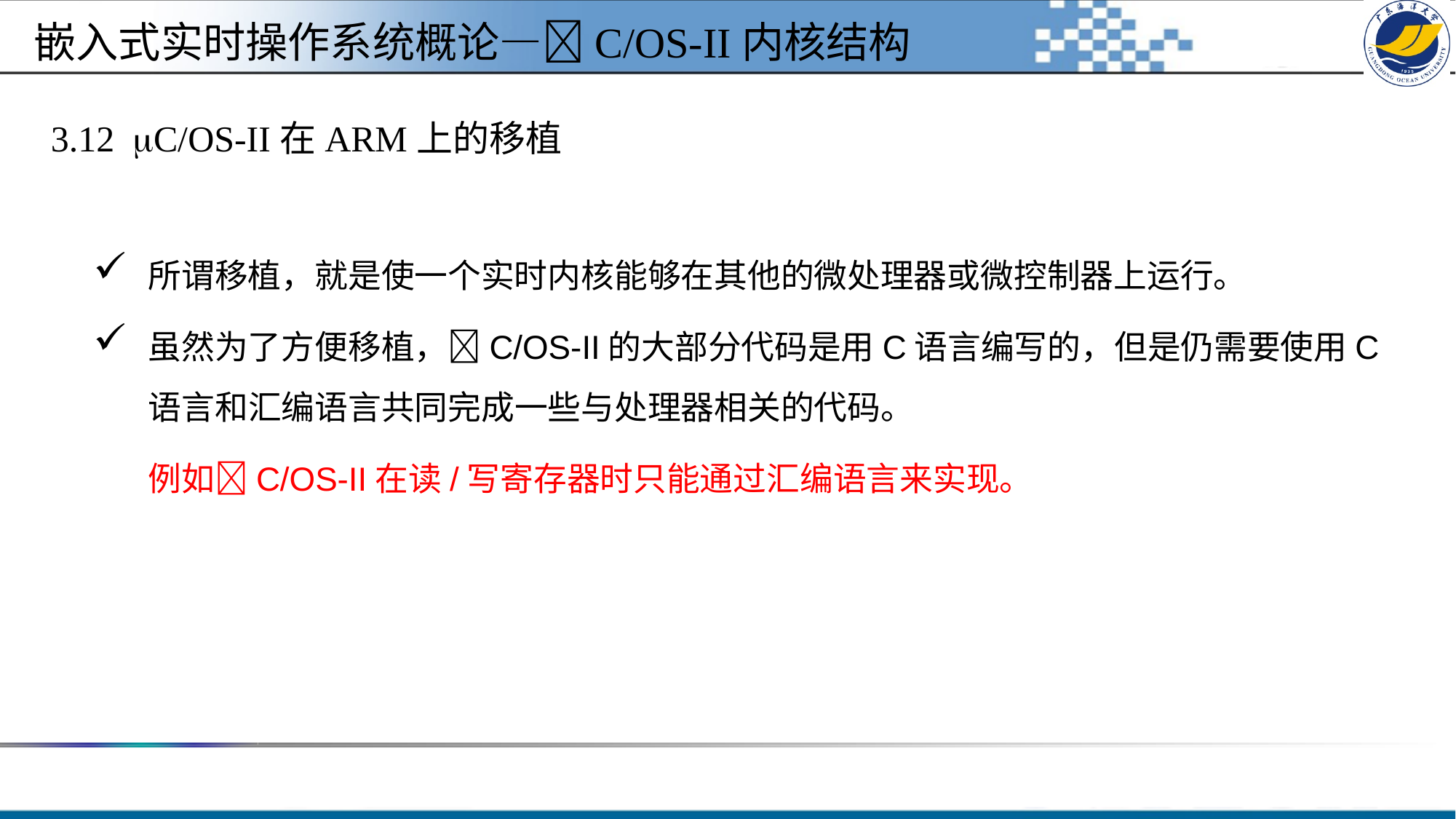

嵌入式实时操作系统概论—μC/OS-II内核结构
3.12  μC/OS-II在ARM上的移植
所谓移植，就是使一个实时内核能够在其他的微处理器或微控制器上运行。
虽然为了方便移植，μC/OS-II的大部分代码是用C语言编写的，但是仍需要使用C语言和汇编语言共同完成一些与处理器相关的代码。
例如μC/OS-II在读/写寄存器时只能通过汇编语言来实现。
96